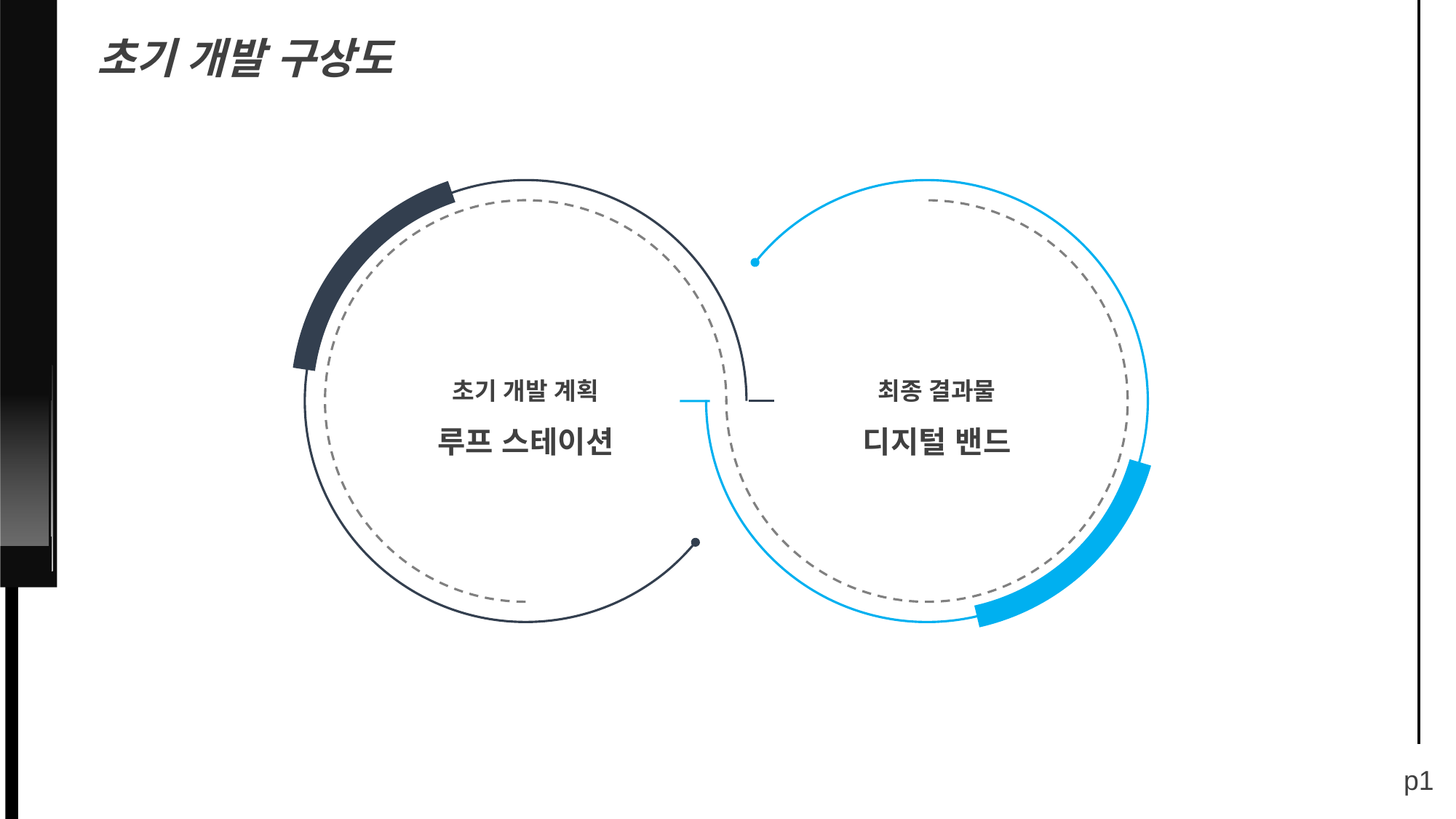

초기 개발 구상도

초기 개발 계획
루프 스테이션
최종 결과물
디지털 밴드

p1